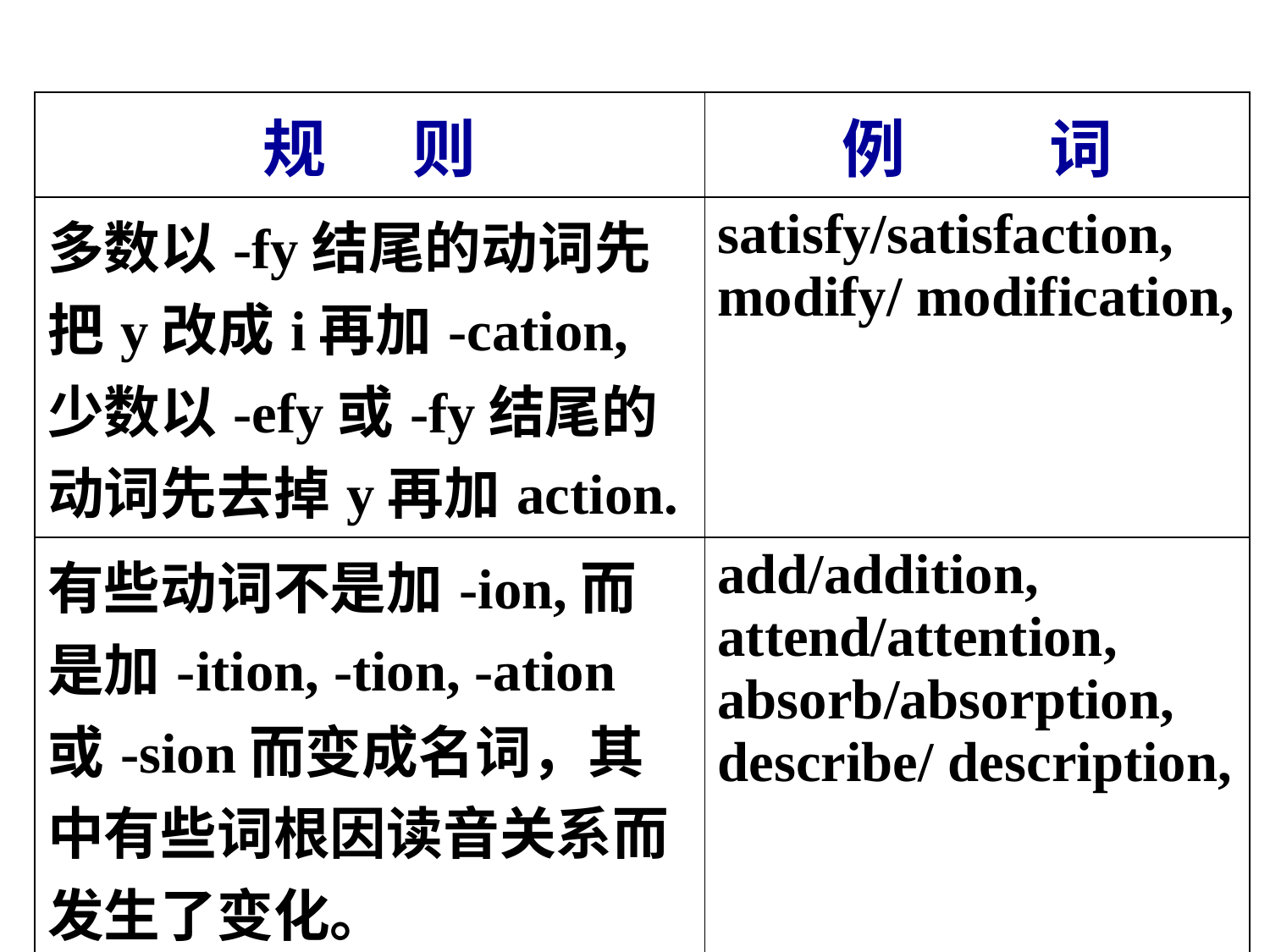

| 规 则 | 例 词 |
| --- | --- |
| 多数以-fy结尾的动词先把y改成i再加-cation,少数以-efy或-fy结尾的动词先去掉y再加action. | satisfy/satisfaction, modify/ modification, |
| 有些动词不是加-ion,而是加-ition, -tion, -ation或-sion而变成名词，其中有些词根因读音关系而发生了变化。 | add/addition, attend/attention, absorb/absorption, describe/ description, |